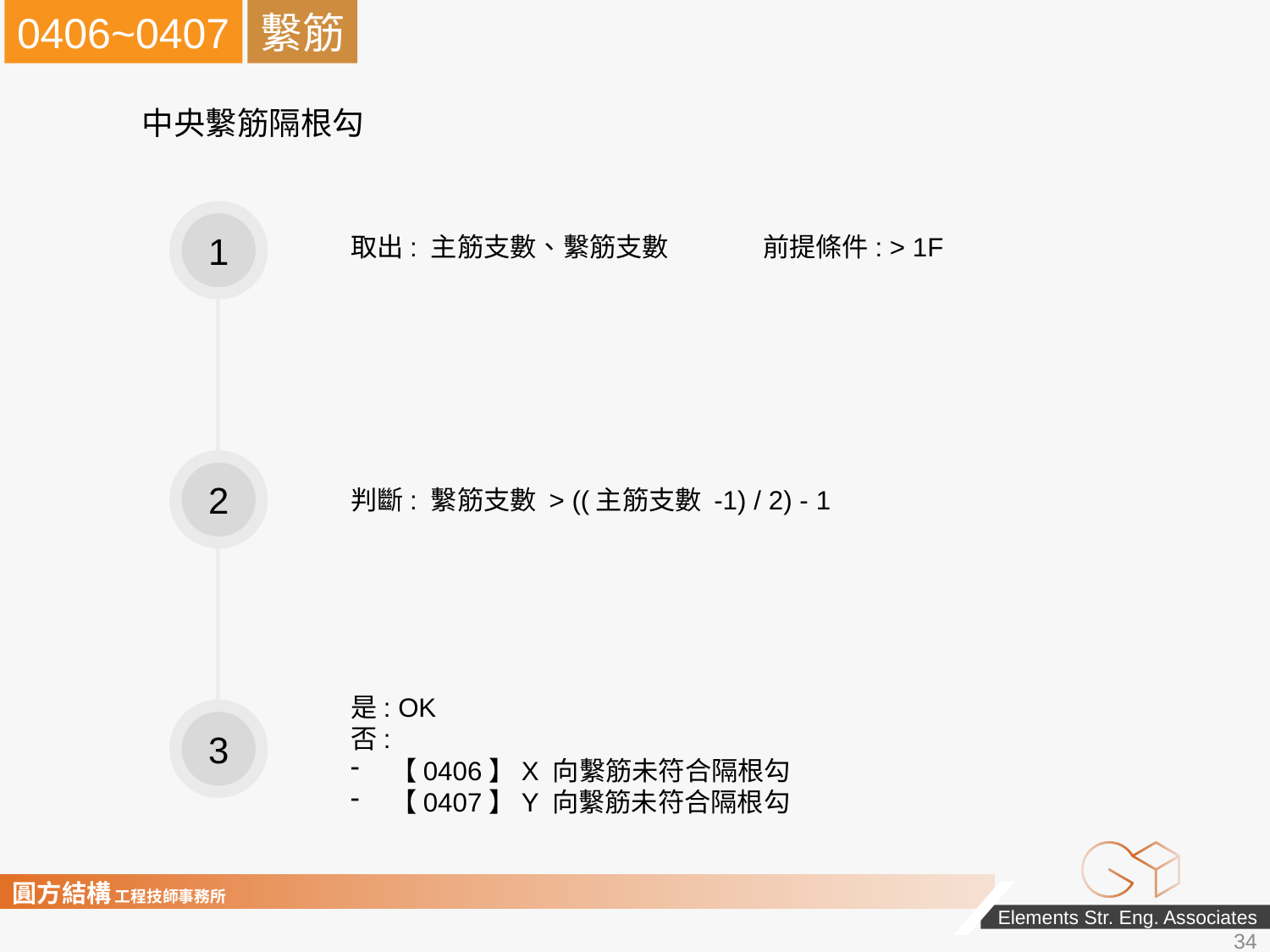

0406~0407
繫筋
中央繫筋隔根勾
1

取出: 主筋支數、繫筋支數
前提條件: > 1F
2

判斷: 繫筋支數 > ((主筋支數 -1) / 2) - 1
是: OK
否:
【0406】X 向繫筋未符合隔根勾
【0407】Y 向繫筋未符合隔根勾
3

34